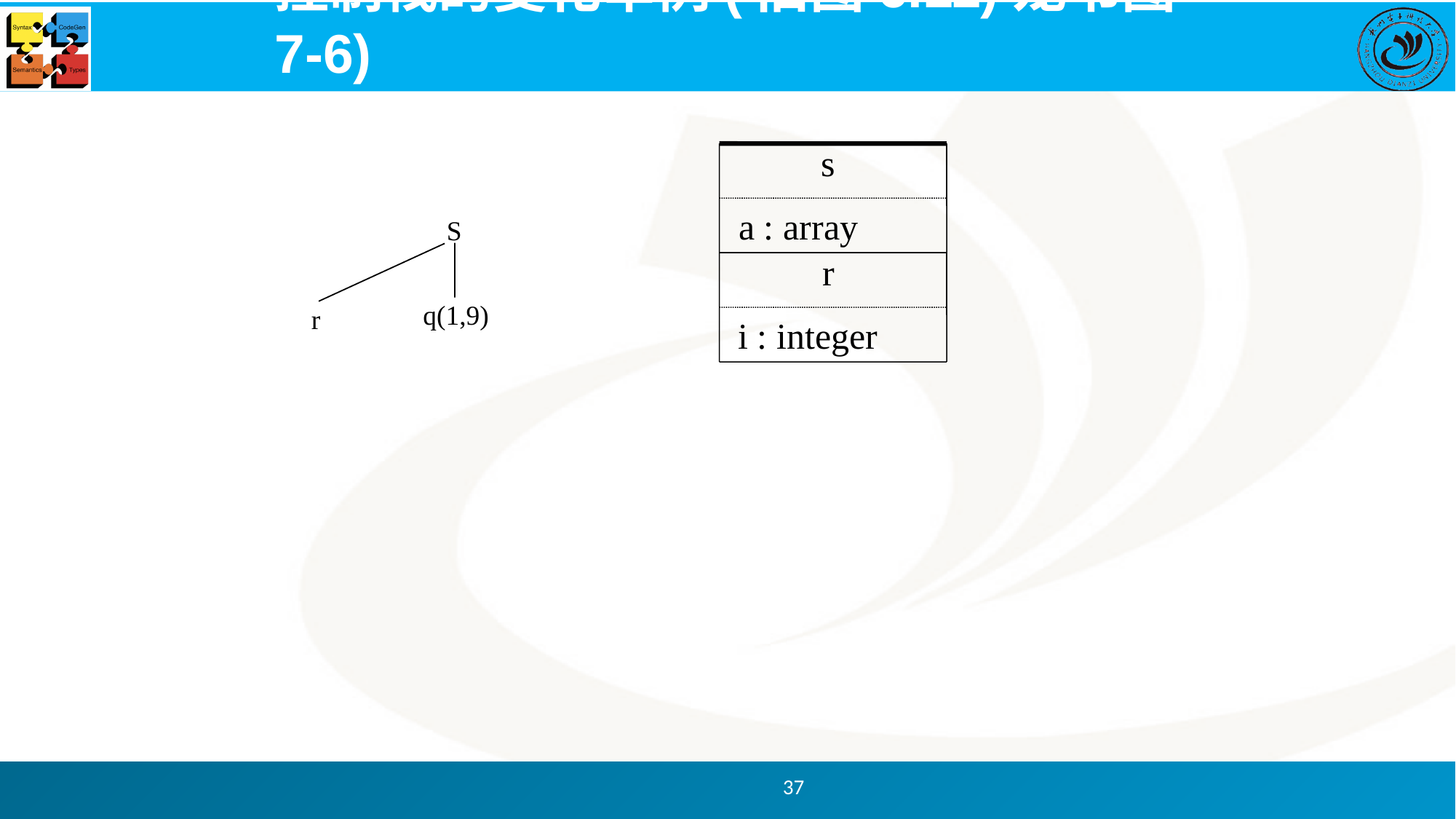

# 控制栈的变化举例(旧图6.11)龙书图7-6)
s

a : array
S

  q(1,9)

r
r

 i : integer

37